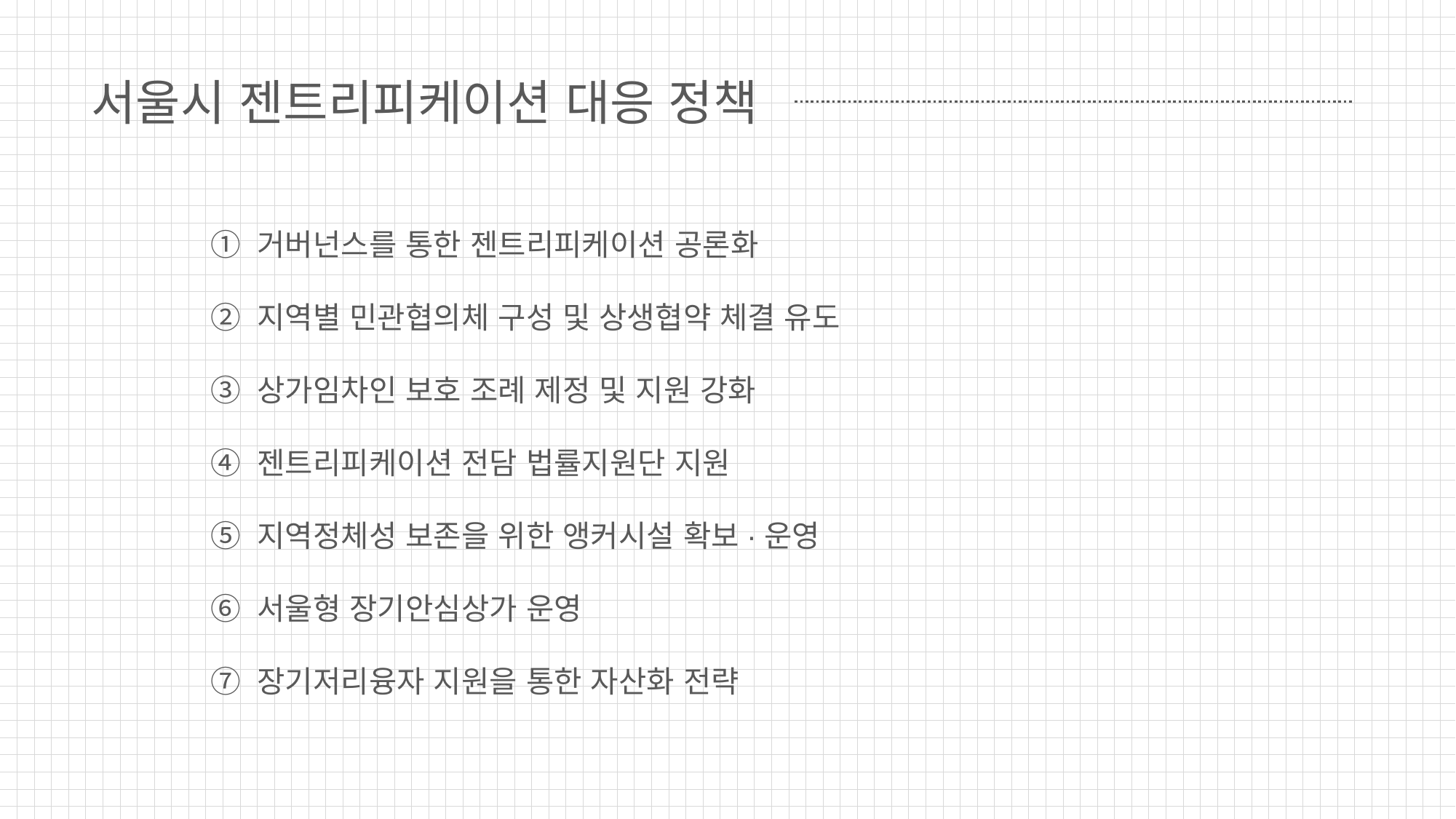

서울시 젠트리피케이션 대응 정책
① 거버넌스를 통한 젠트리피케이션 공론화
② 지역별 민관협의체 구성 및 상생협약 체결 유도
③ 상가임차인 보호 조례 제정 및 지원 강화
④ 젠트리피케이션 전담 법률지원단 지원
⑤ 지역정체성 보존을 위한 앵커시설 확보·운영
⑥ 서울형 장기안심상가 운영
⑦ 장기저리융자 지원을 통한 자산화 전략